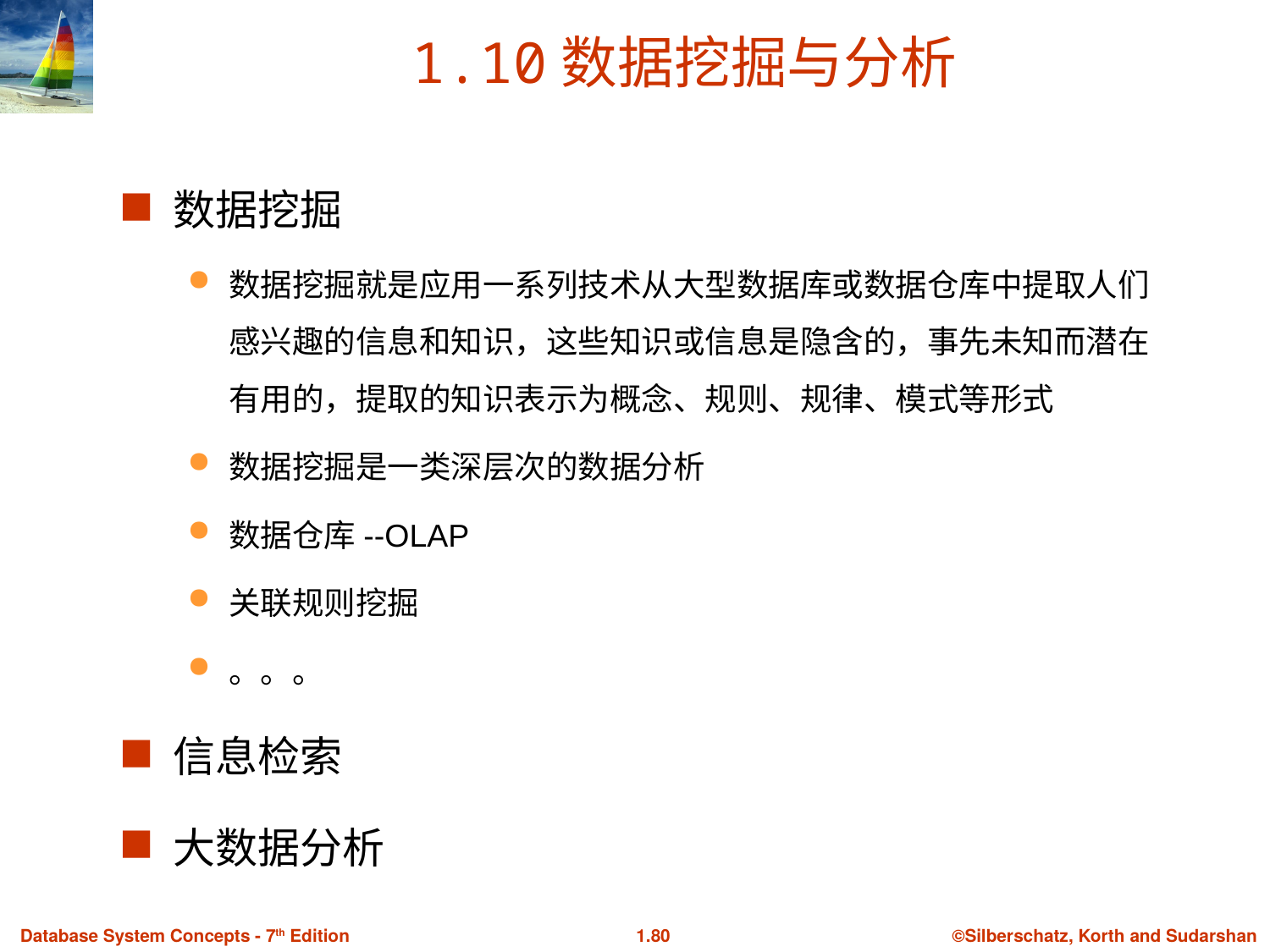

# 1.10数据挖掘与分析
数据挖掘
数据挖掘就是应用一系列技术从大型数据库或数据仓库中提取人们感兴趣的信息和知识，这些知识或信息是隐含的，事先未知而潜在有用的，提取的知识表示为概念、规则、规律、模式等形式
数据挖掘是一类深层次的数据分析
数据仓库--OLAP
关联规则挖掘
。。。
信息检索
大数据分析